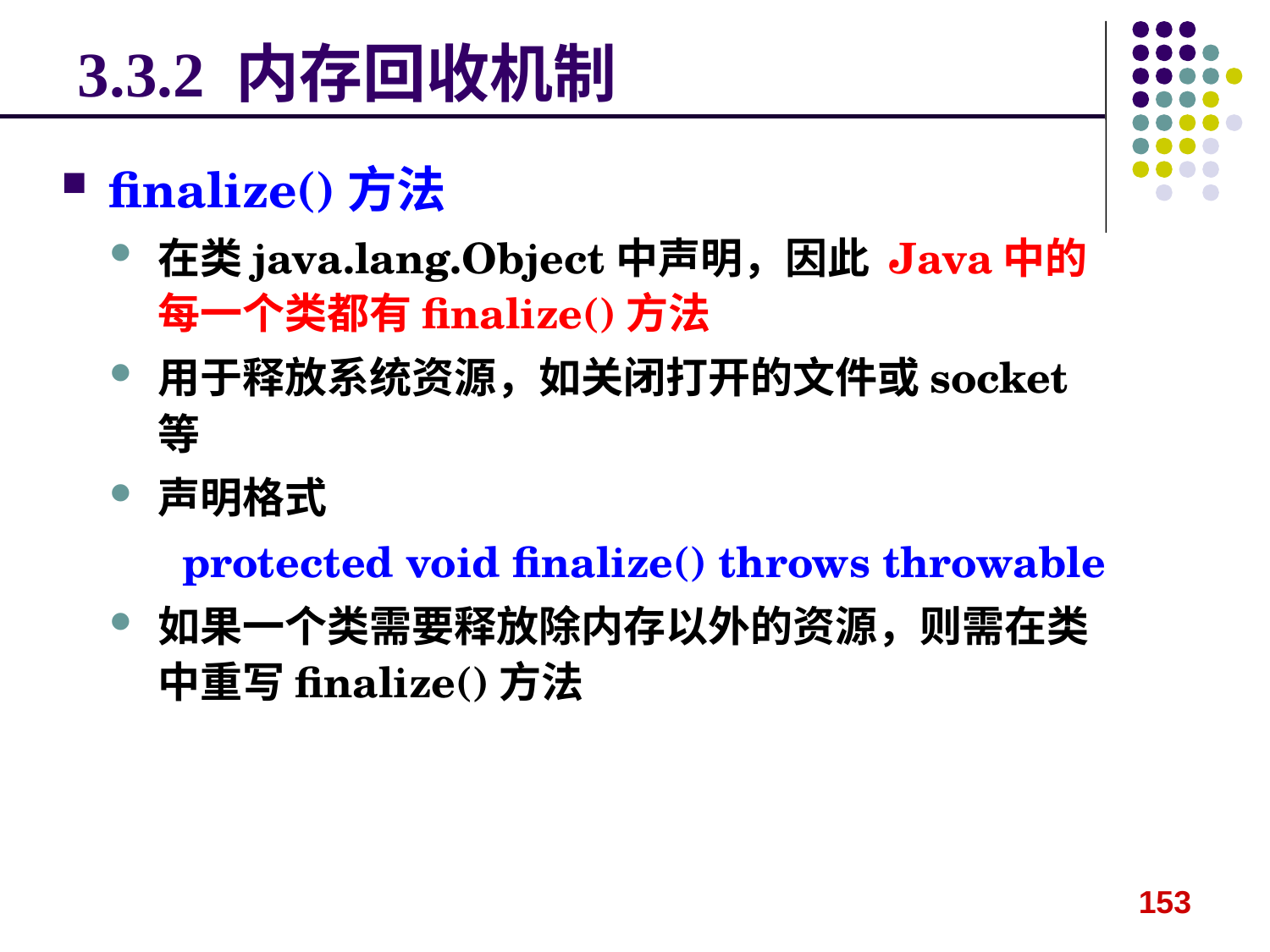

# 3.3.2 内存回收机制
finalize()方法
在类java.lang.Object中声明，因此 Java中的每一个类都有finalize()方法
用于释放系统资源，如关闭打开的文件或socket等
声明格式
  protected void finalize() throws throwable
如果一个类需要释放除内存以外的资源，则需在类中重写finalize()方法